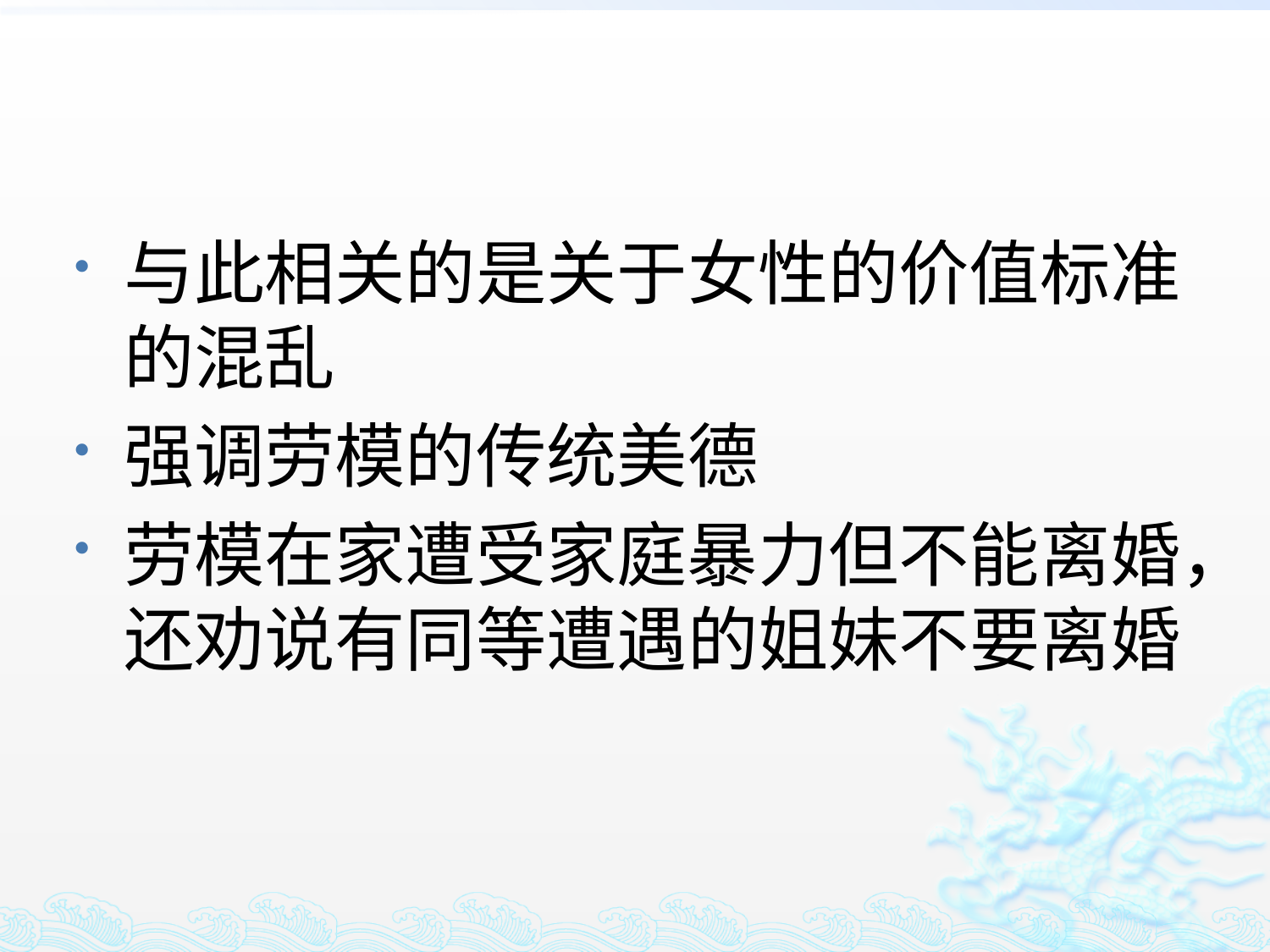

#
与此相关的是关于女性的价值标准的混乱
强调劳模的传统美德
劳模在家遭受家庭暴力但不能离婚，还劝说有同等遭遇的姐妹不要离婚